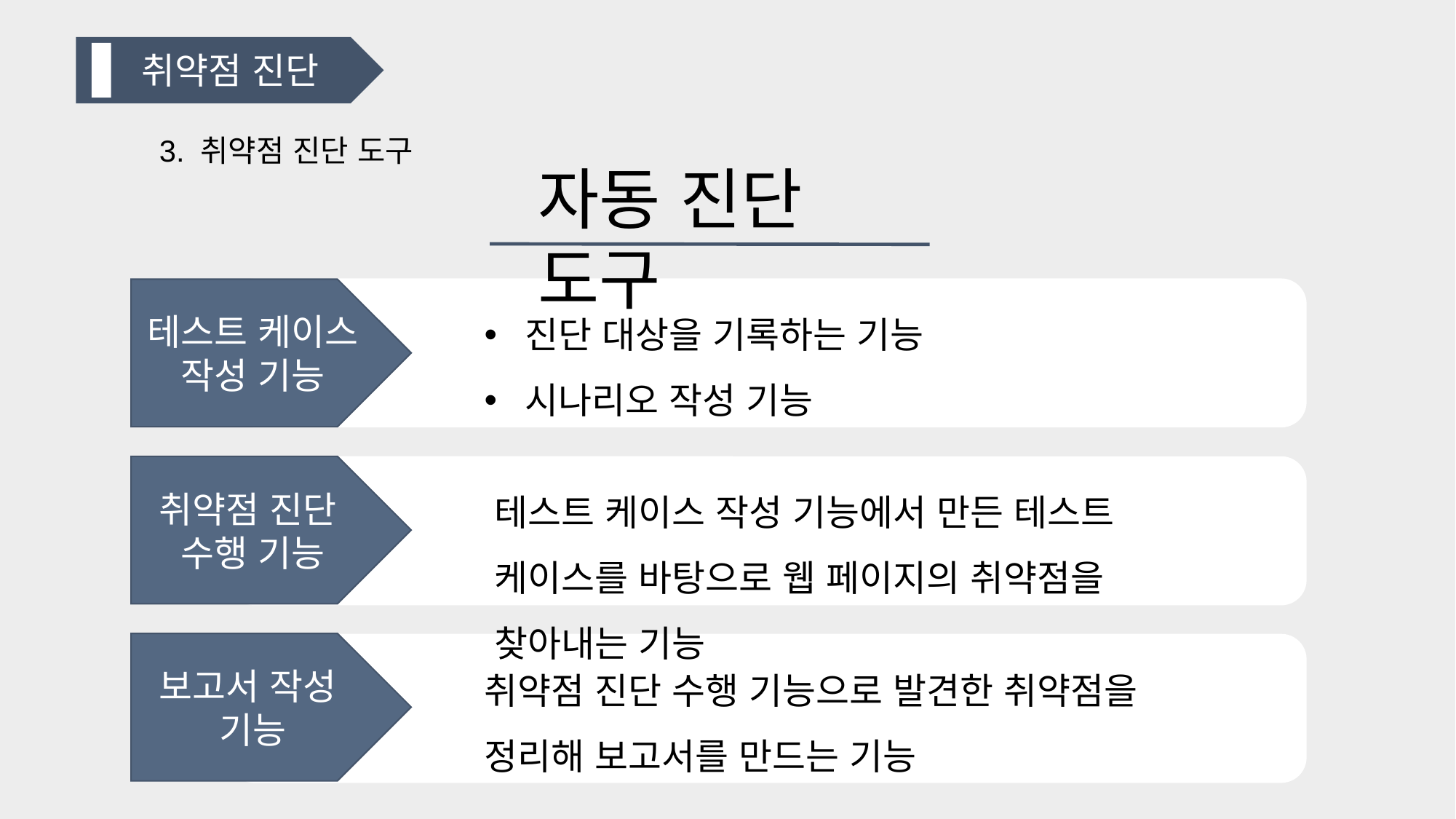

취약점 진단

3. 취약점 진단 도구
자동 진단 도구
테스트 케이스 작성 기능

진단 대상을 기록하는 기능
시나리오 작성 기능
취약점 진단
수행 기능

테스트 케이스 작성 기능에서 만든 테스트 케이스를 바탕으로 웹 페이지의 취약점을 찾아내는 기능
보고서 작성
기능

취약점 진단 수행 기능으로 발견한 취약점을 정리해 보고서를 만드는 기능